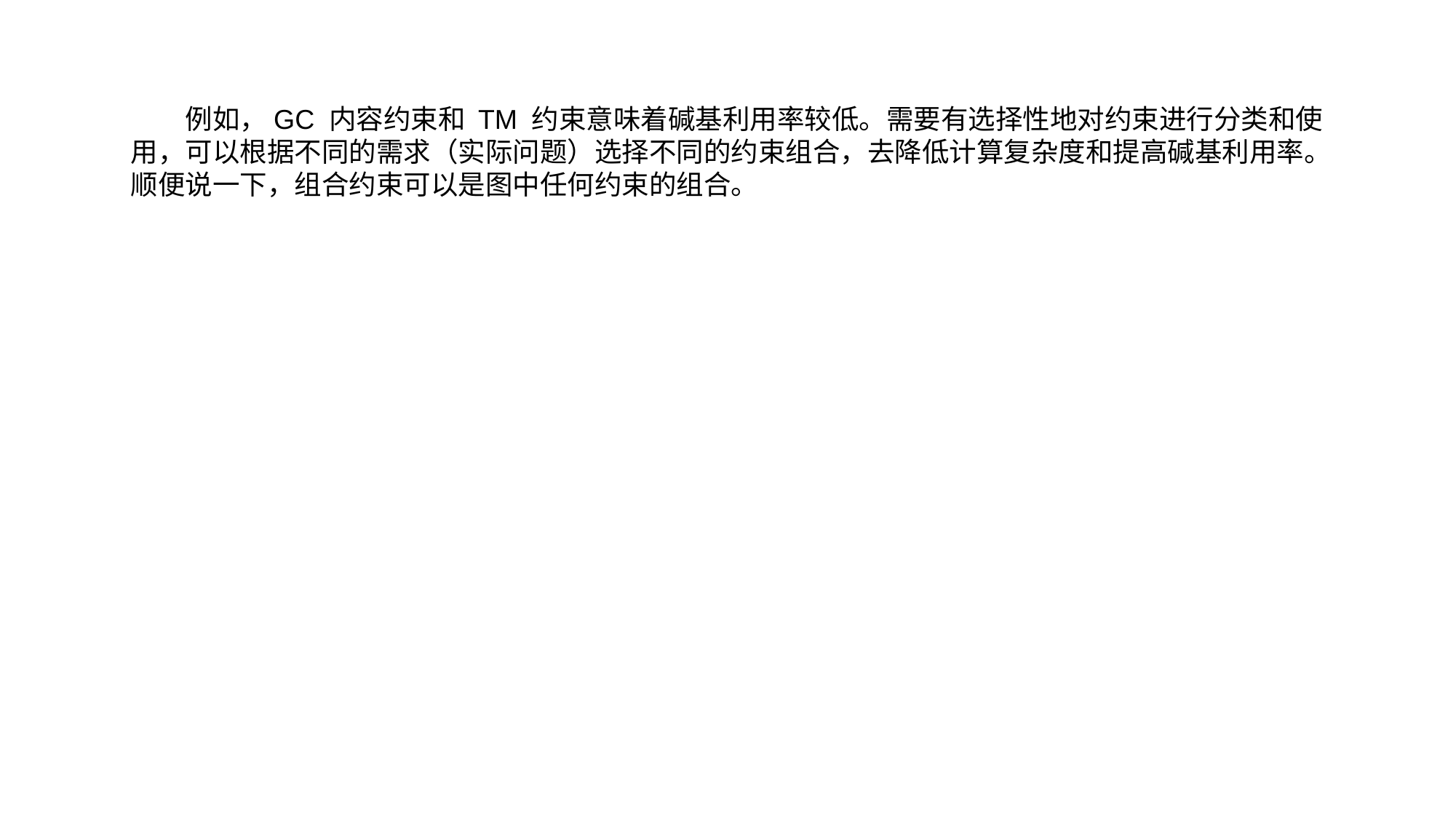

例如，GC 内容约束和 TM 约束意味着碱基利用率较低。需要有选择性地对约束进行分类和使用，可以根据不同的需求（实际问题）选择不同的约束组合，去降低计算复杂度和提高碱基利用率。顺便说一下，组合约束可以是图中任何约束的组合。